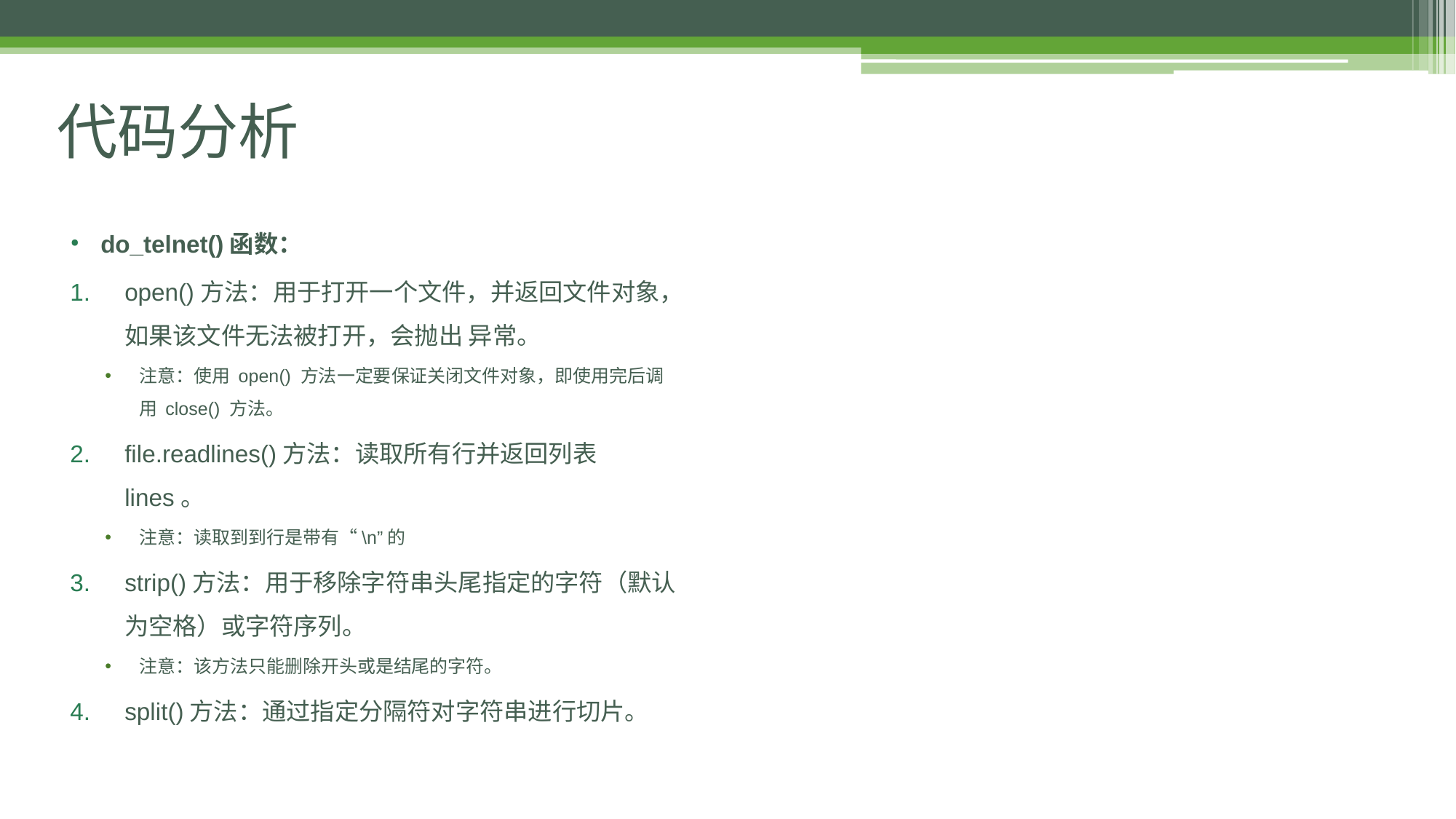

# 代码分析
do_telnet()函数：
open()方法：用于打开一个文件，并返回文件对象，如果该文件无法被打开，会抛出 异常。
注意：使用 open() 方法一定要保证关闭文件对象，即使用完后调用 close() 方法。
file.readlines()方法：读取所有行并返回列表lines。
注意：读取到到行是带有“\n”的
strip()方法：用于移除字符串头尾指定的字符（默认为空格）或字符序列。
注意：该方法只能删除开头或是结尾的字符。
split()方法：通过指定分隔符对字符串进行切片。